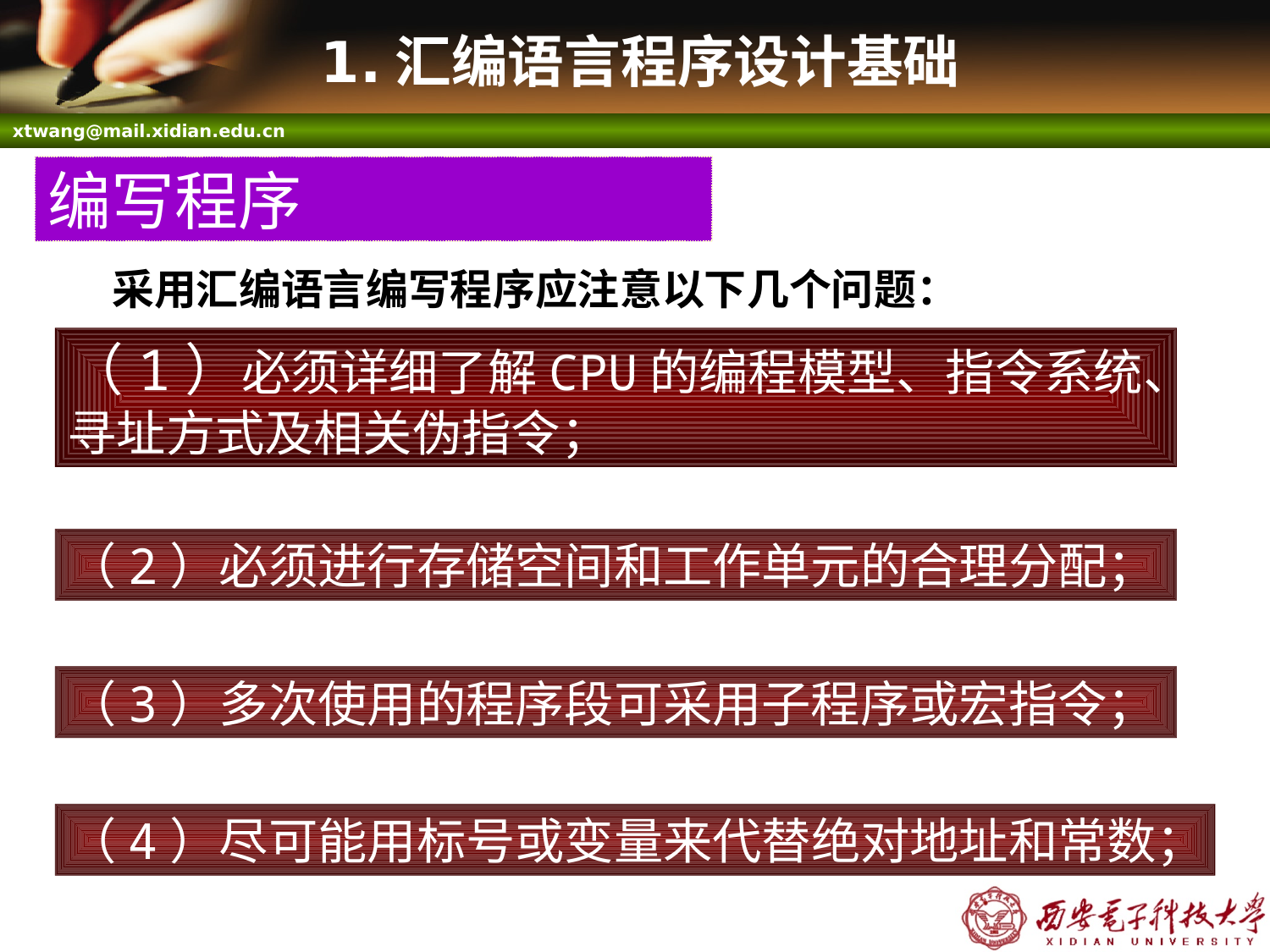

# 1.汇编语言程序设计基础
编写程序
采用汇编语言编写程序应注意以下几个问题：
（1）必须详细了解CPU的编程模型、指令系统、寻址方式及相关伪指令；
（2）必须进行存储空间和工作单元的合理分配；
（3）多次使用的程序段可采用子程序或宏指令；
（4）尽可能用标号或变量来代替绝对地址和常数；